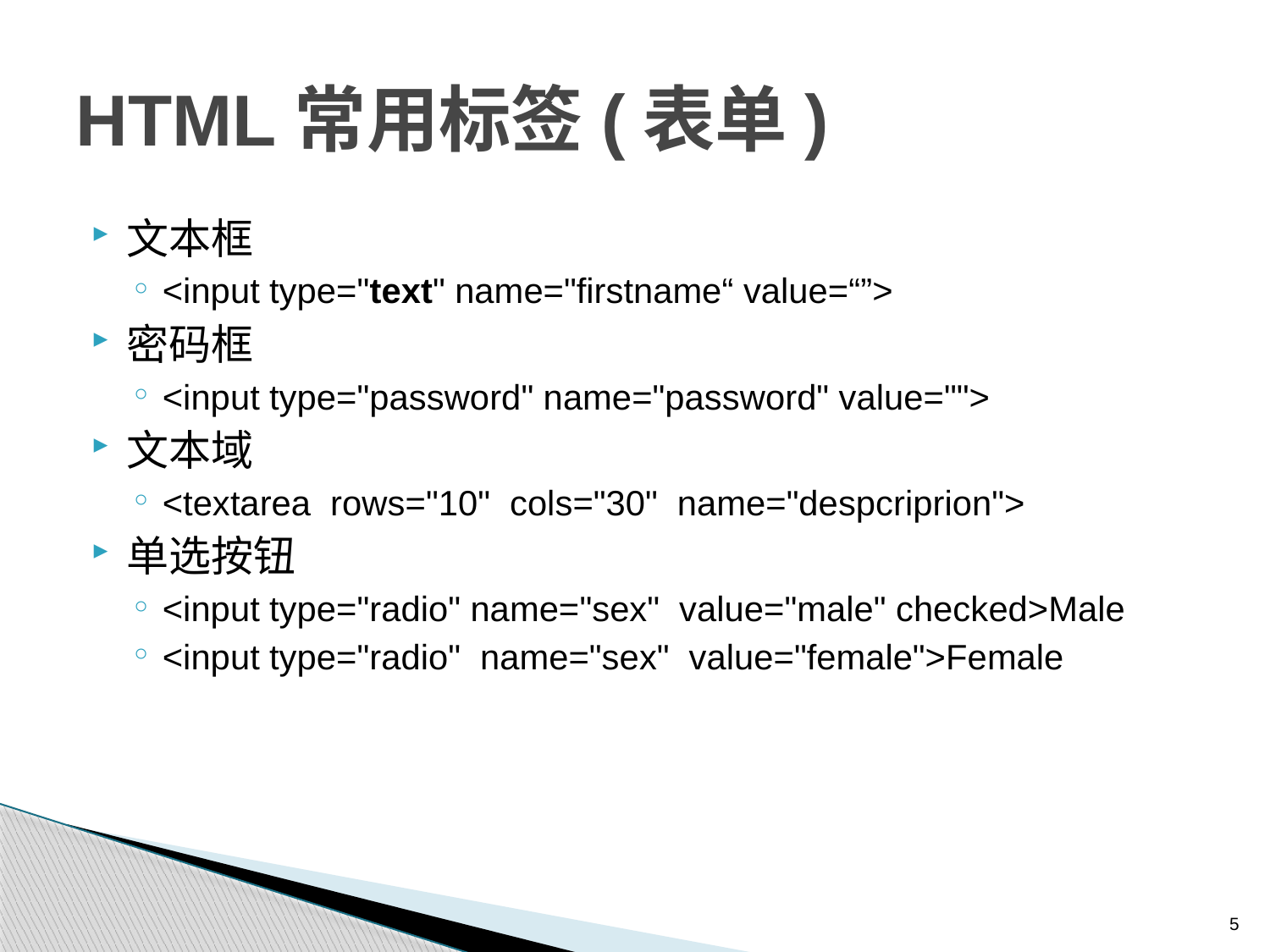

# HTML常用标签(表单)
文本框
<input type="text" name="firstname“ value=“”>
密码框
<input type="password" name="password" value="">
文本域
<textarea  rows="10"  cols="30"  name="despcriprion">
单选按钮
<input type="radio" name="sex"  value="male" checked>Male
<input type="radio"  name="sex"  value="female">Female
5